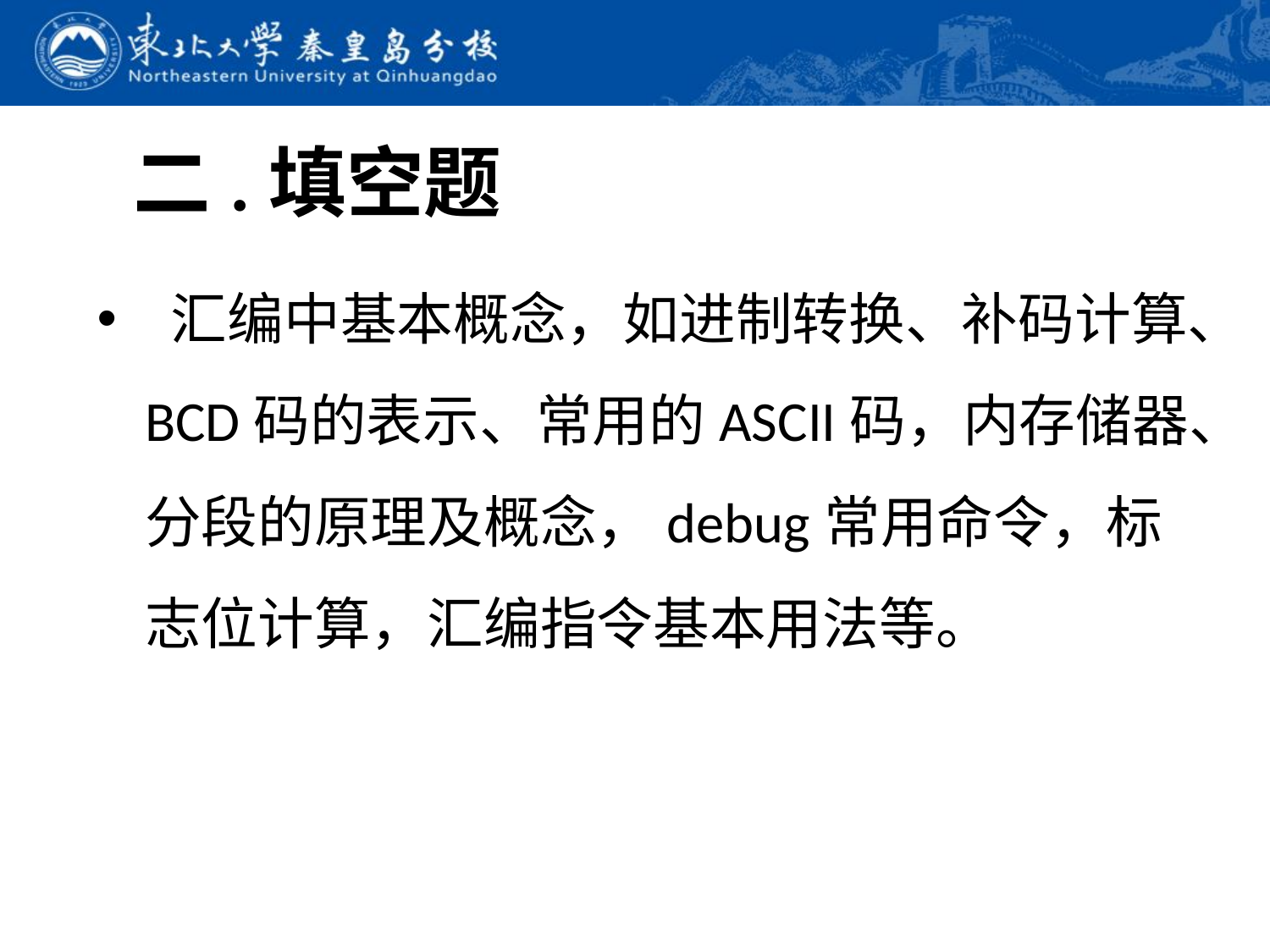

二.填空题
 汇编中基本概念，如进制转换、补码计算、BCD码的表示、常用的ASCII码，内存储器、分段的原理及概念，debug常用命令，标志位计算，汇编指令基本用法等。